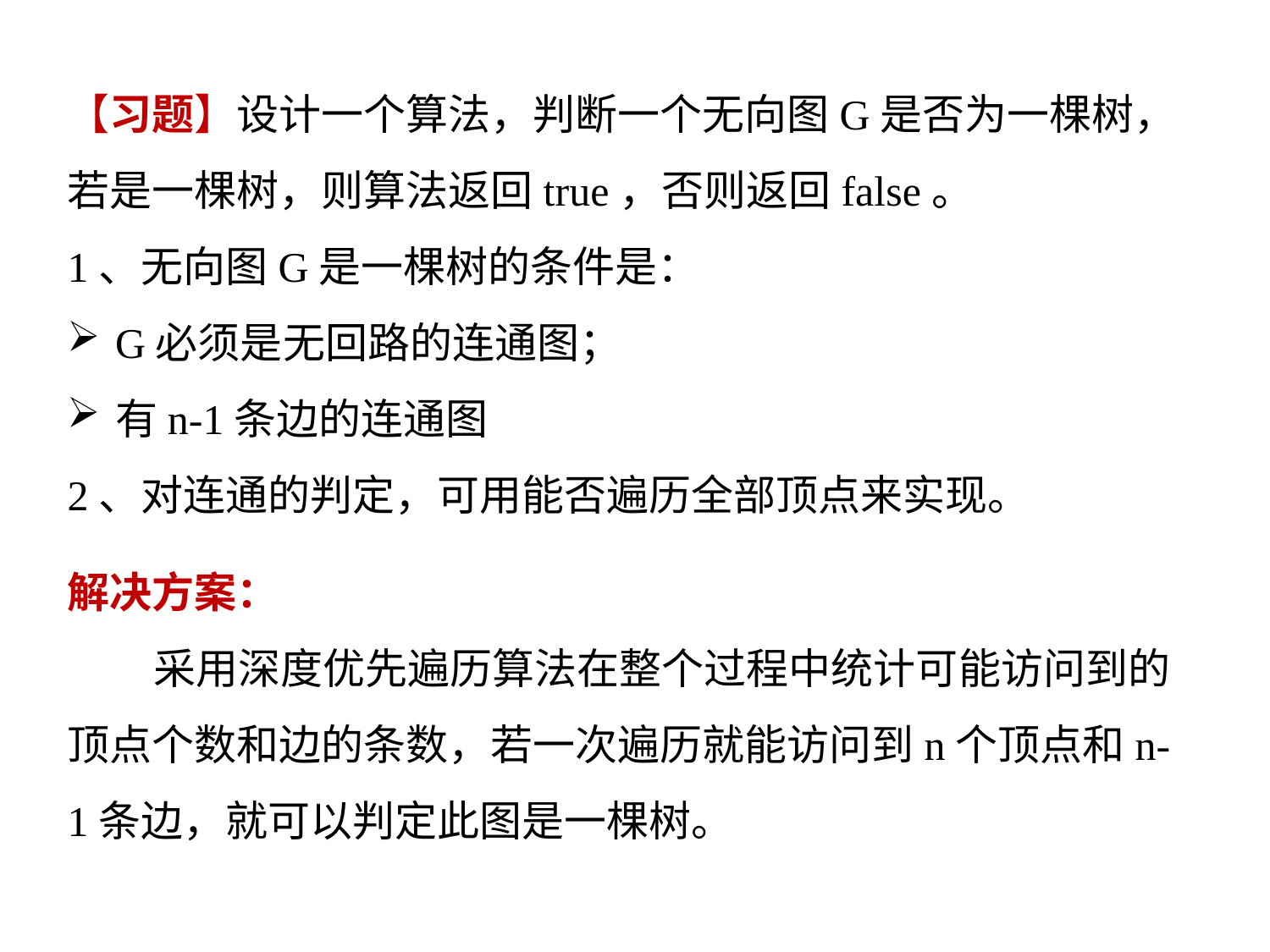

【习题】设计一个算法，判断一个无向图G是否为一棵树，若是一棵树，则算法返回true，否则返回false。
1、无向图G是一棵树的条件是：
G必须是无回路的连通图；
有n-1条边的连通图
2、对连通的判定，可用能否遍历全部顶点来实现。
解决方案：
        采用深度优先遍历算法在整个过程中统计可能访问到的顶点个数和边的条数，若一次遍历就能访问到n个顶点和n-1条边，就可以判定此图是一棵树。